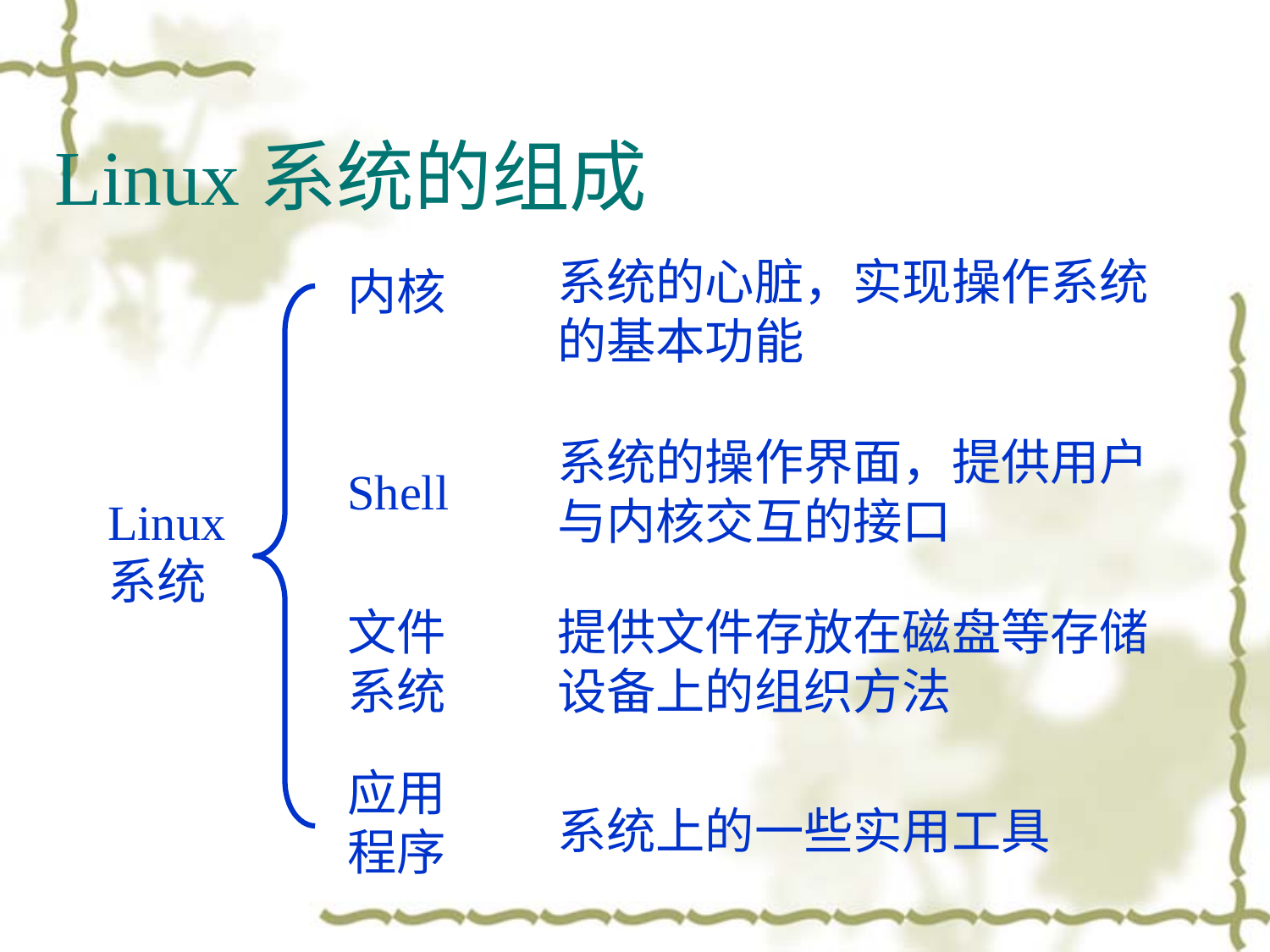

# Linux系统的组成
系统的心脏，实现操作系统的基本功能
内核

系统的操作界面，提供用户与内核交互的接口
Shell
Linux系统
文件系统
提供文件存放在磁盘等存储设备上的组织方法
应用程序
系统上的一些实用工具